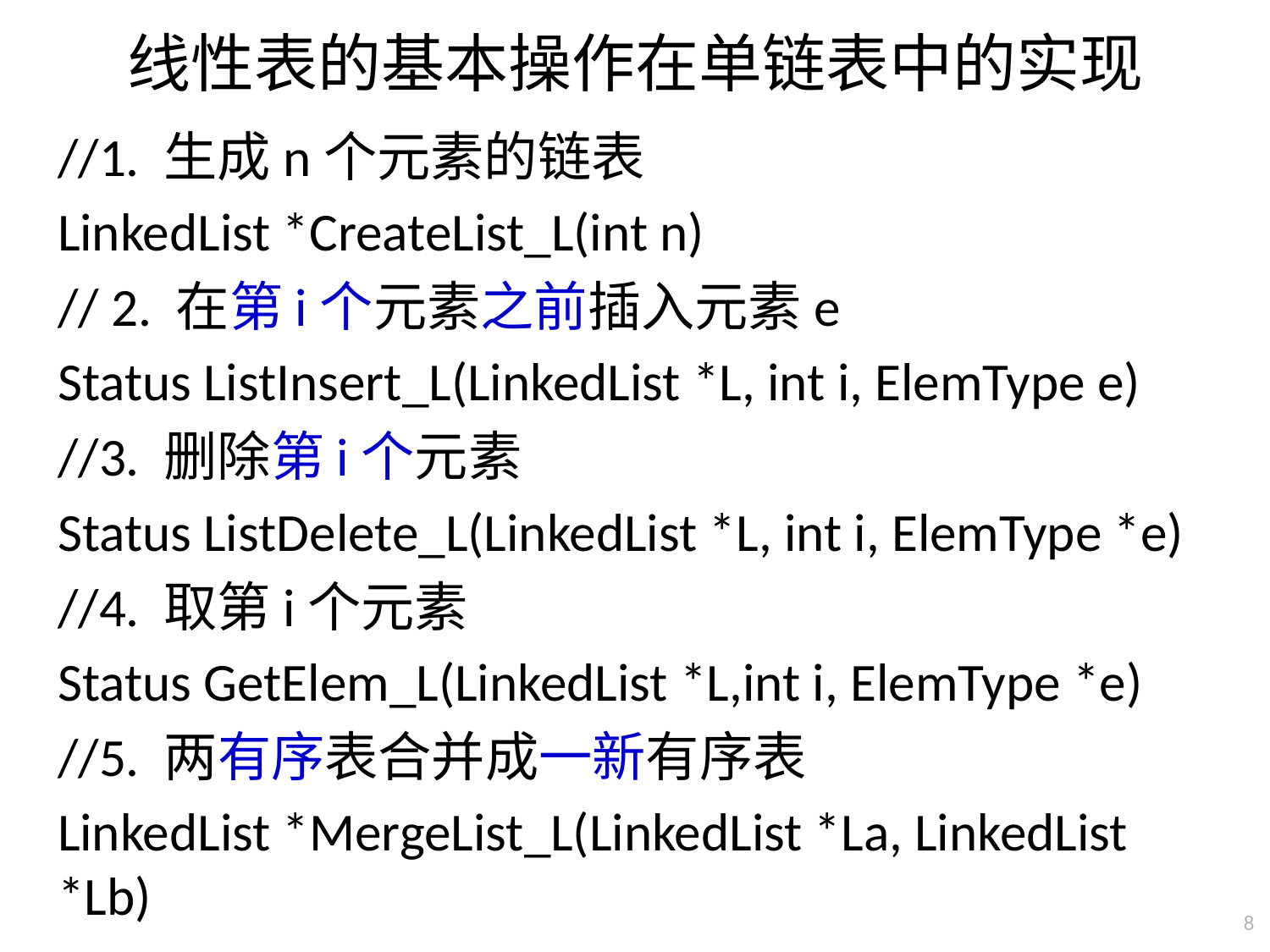

# 线性表的基本操作在单链表中的实现
//1. 生成n个元素的链表
LinkedList *CreateList_L(int n)
// 2. 在第i个元素之前插入元素e
Status ListInsert_L(LinkedList *L, int i, ElemType e)
//3. 删除第i个元素
Status ListDelete_L(LinkedList *L, int i, ElemType *e)
//4. 取第i个元素
Status GetElem_L(LinkedList *L,int i, ElemType *e)
//5. 两有序表合并成一新有序表
LinkedList *MergeList_L(LinkedList *La, LinkedList *Lb)

8